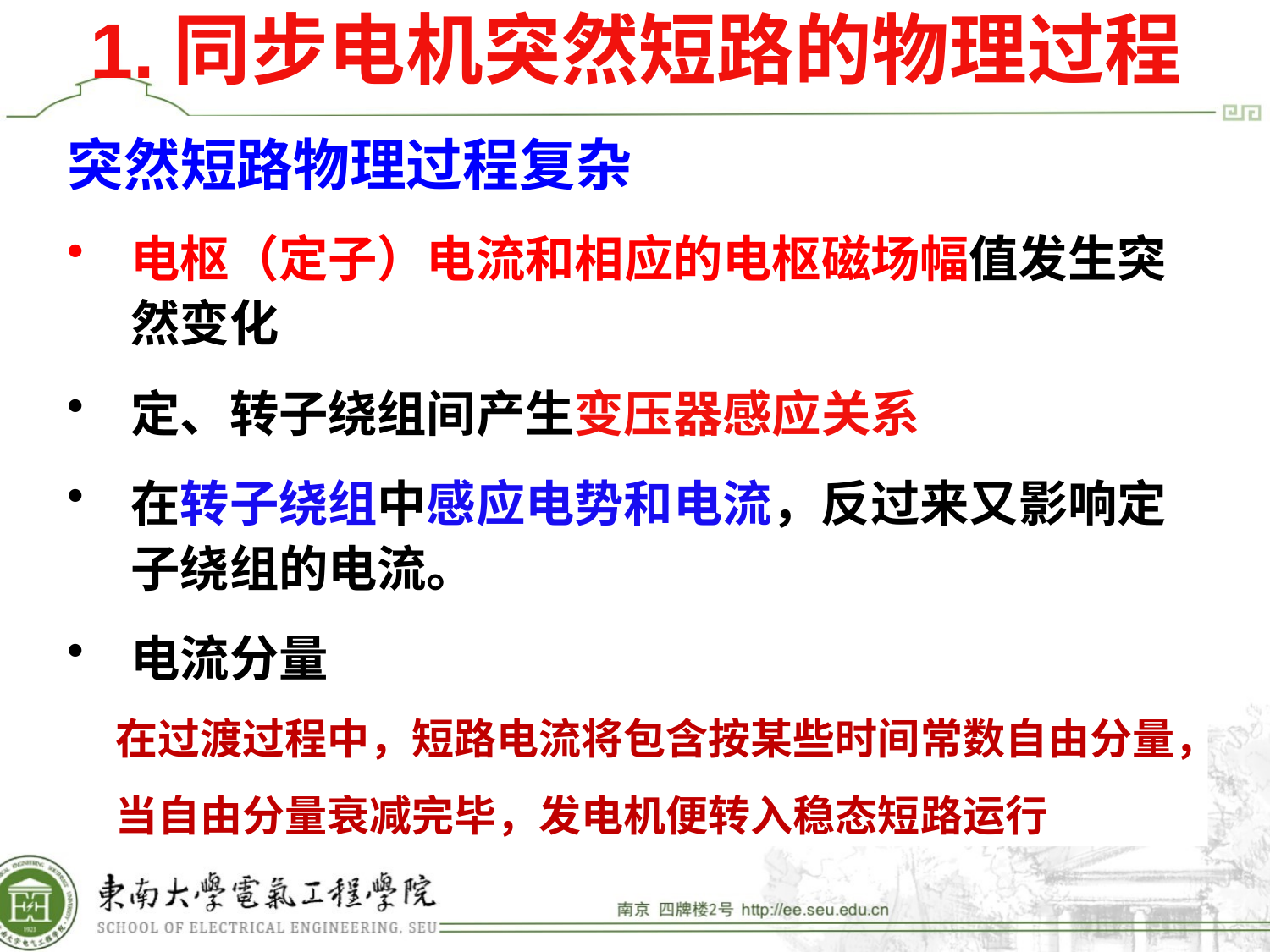

# 1.同步电机突然短路的物理过程
突然短路物理过程复杂
电枢（定子）电流和相应的电枢磁场幅值发生突然变化
定、转子绕组间产生变压器感应关系
在转子绕组中感应电势和电流，反过来又影响定子绕组的电流。
电流分量
    在过渡过程中，短路电流将包含按某些时间常数自由分量，
    当自由分量衰减完毕，发电机便转入稳态短路运行